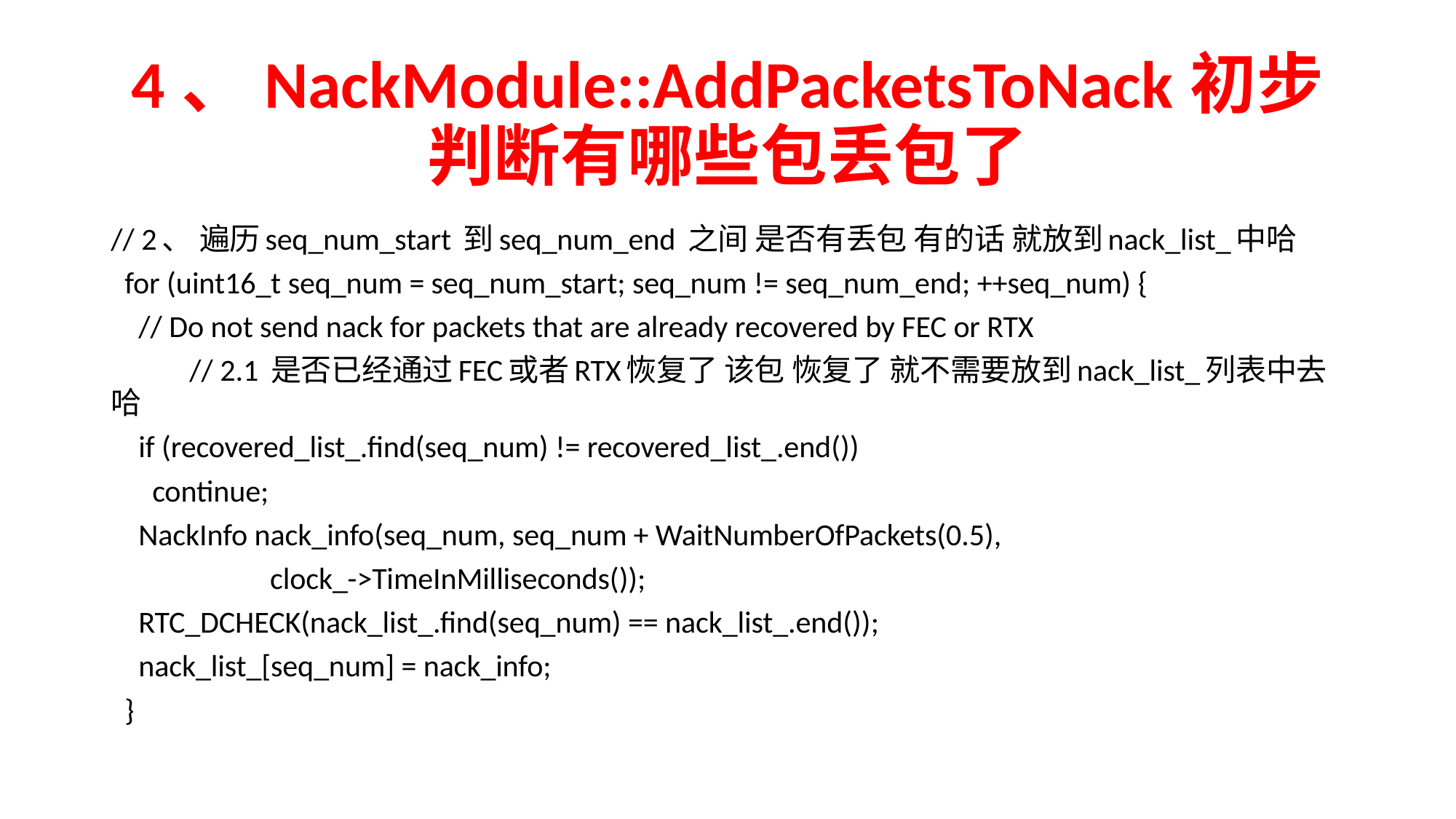

# 4、NackModule::AddPacketsToNack初步判断有哪些包丢包了
// 2、 遍历seq_num_start 到seq_num_end 之间 是否有丢包 有的话 就放到nack_list_中哈
  for (uint16_t seq_num = seq_num_start; seq_num != seq_num_end; ++seq_num) {
    // Do not send nack for packets that are already recovered by FEC or RTX
	// 2.1 是否已经通过FEC或者RTX恢复了 该包 恢复了 就不需要放到nack_list_列表中去哈
    if (recovered_list_.find(seq_num) != recovered_list_.end())
      continue;
    NackInfo nack_info(seq_num, seq_num + WaitNumberOfPackets(0.5),
                       clock_->TimeInMilliseconds());
    RTC_DCHECK(nack_list_.find(seq_num) == nack_list_.end());
    nack_list_[seq_num] = nack_info;
  }